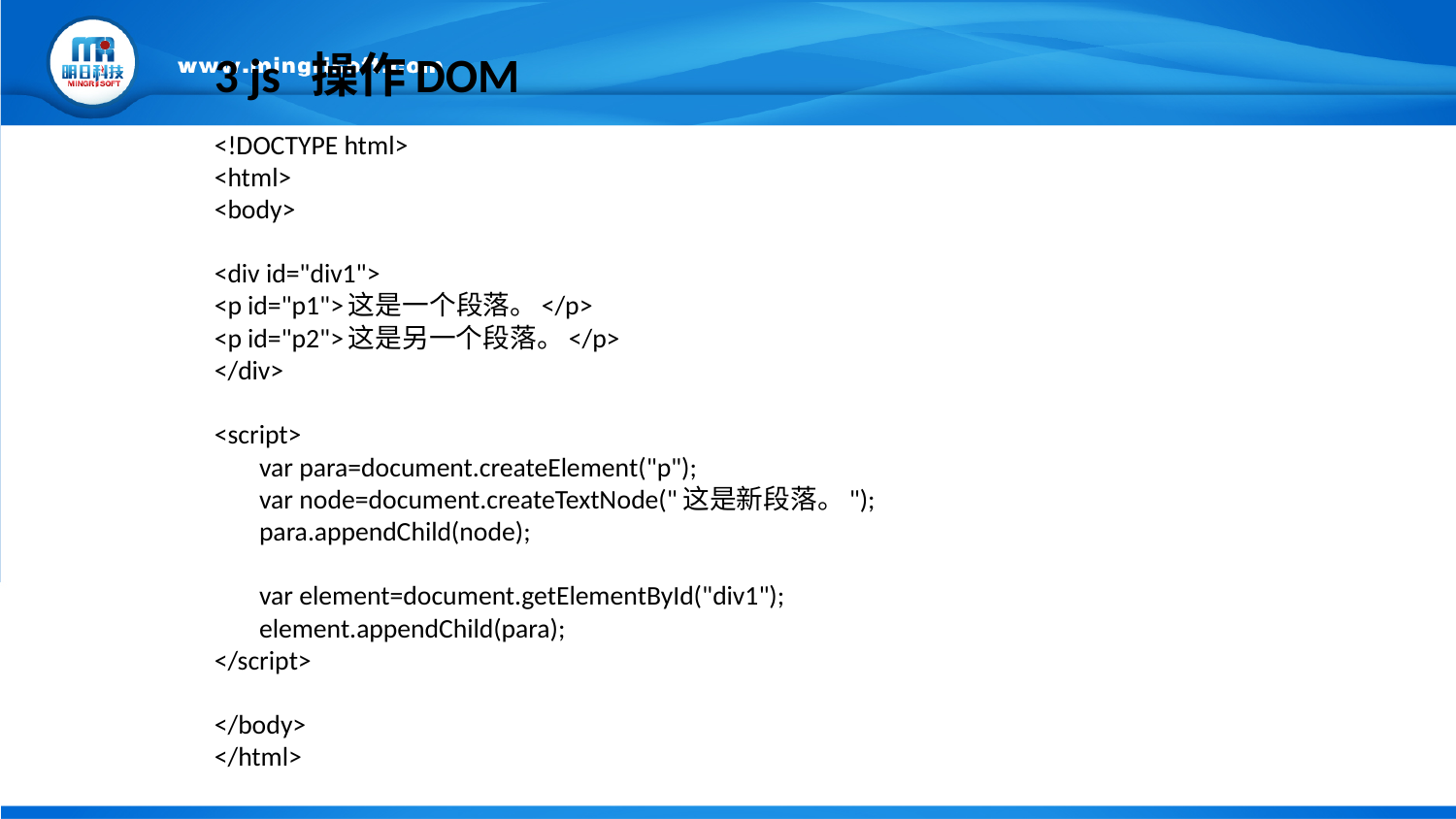

3 js  操作DOM

<!DOCTYPE html>
<html>
<body>

<div id="div1">
<p id="p1">这是一个段落。</p>
<p id="p2">这是另一个段落。</p>
</div>

<script>
	var para=document.createElement("p");
	var node=document.createTextNode("这是新段落。");
	para.appendChild(node);

	var element=document.getElementById("div1");
	element.appendChild(para);
</script>

</body>
</html>